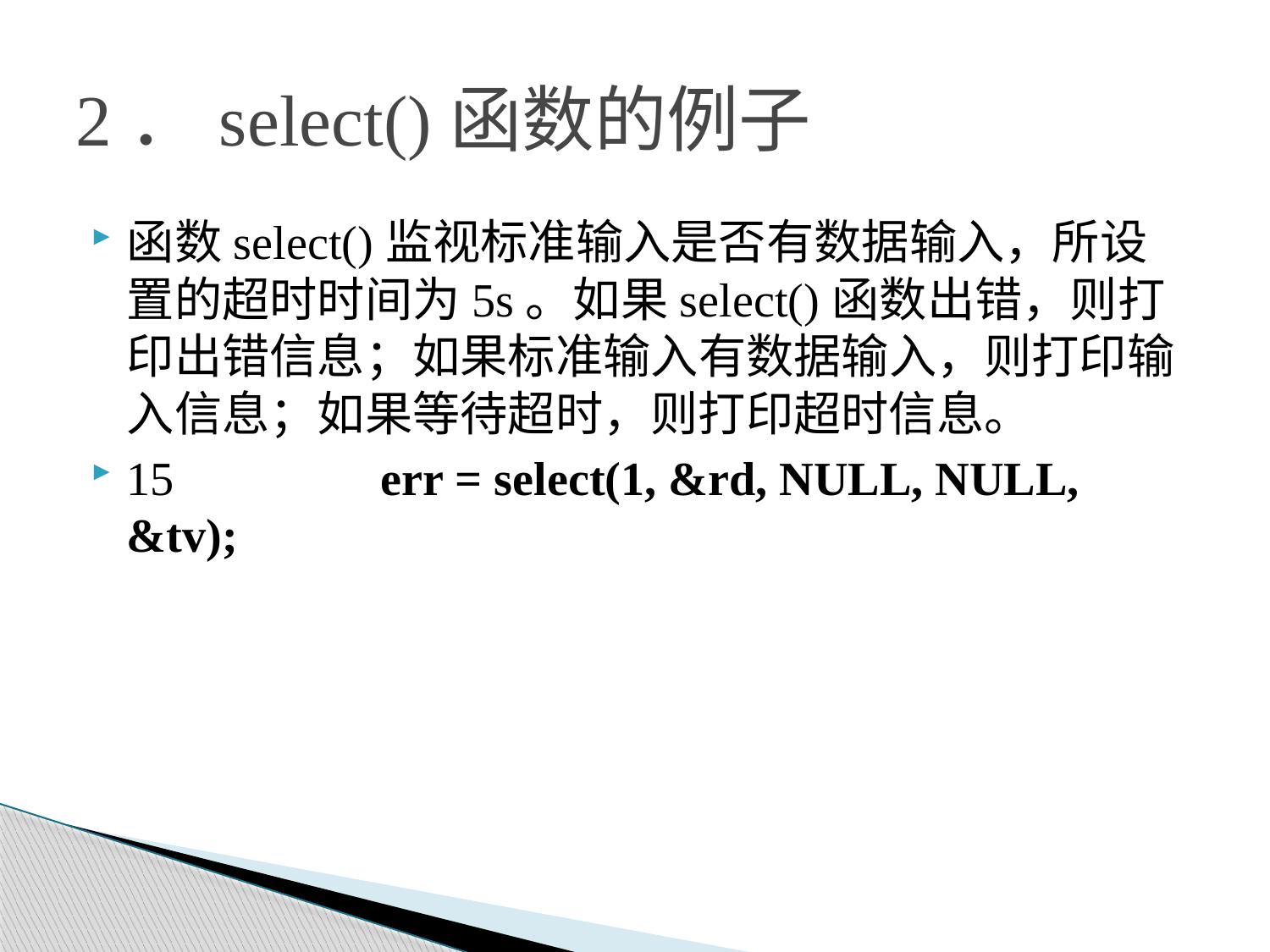

# 2．select()函数的例子
函数select()监视标准输入是否有数据输入，所设置的超时时间为5s。如果select()函数出错，则打印出错信息；如果标准输入有数据输入，则打印输入信息；如果等待超时，则打印超时信息。
15		err = select(1, &rd, NULL, NULL, &tv);